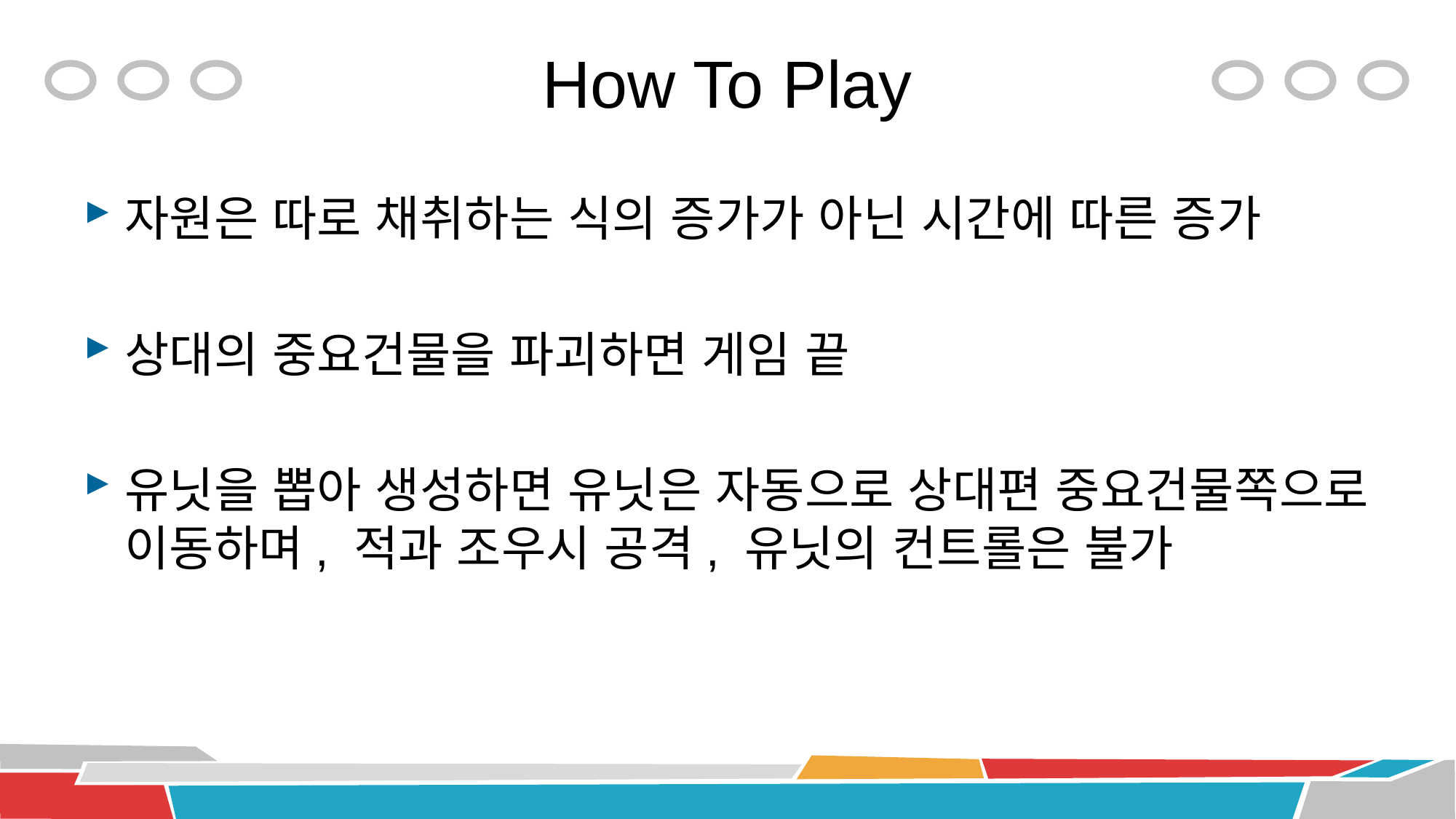

# How To Play
자원은 따로 채취하는 식의 증가가 아닌 시간에 따른 증가

상대의 중요건물을 파괴하면 게임 끝

유닛을 뽑아 생성하면 유닛은 자동으로 상대편 중요건물쪽으로 이동하며, 적과 조우시 공격, 유닛의 컨트롤은 불가